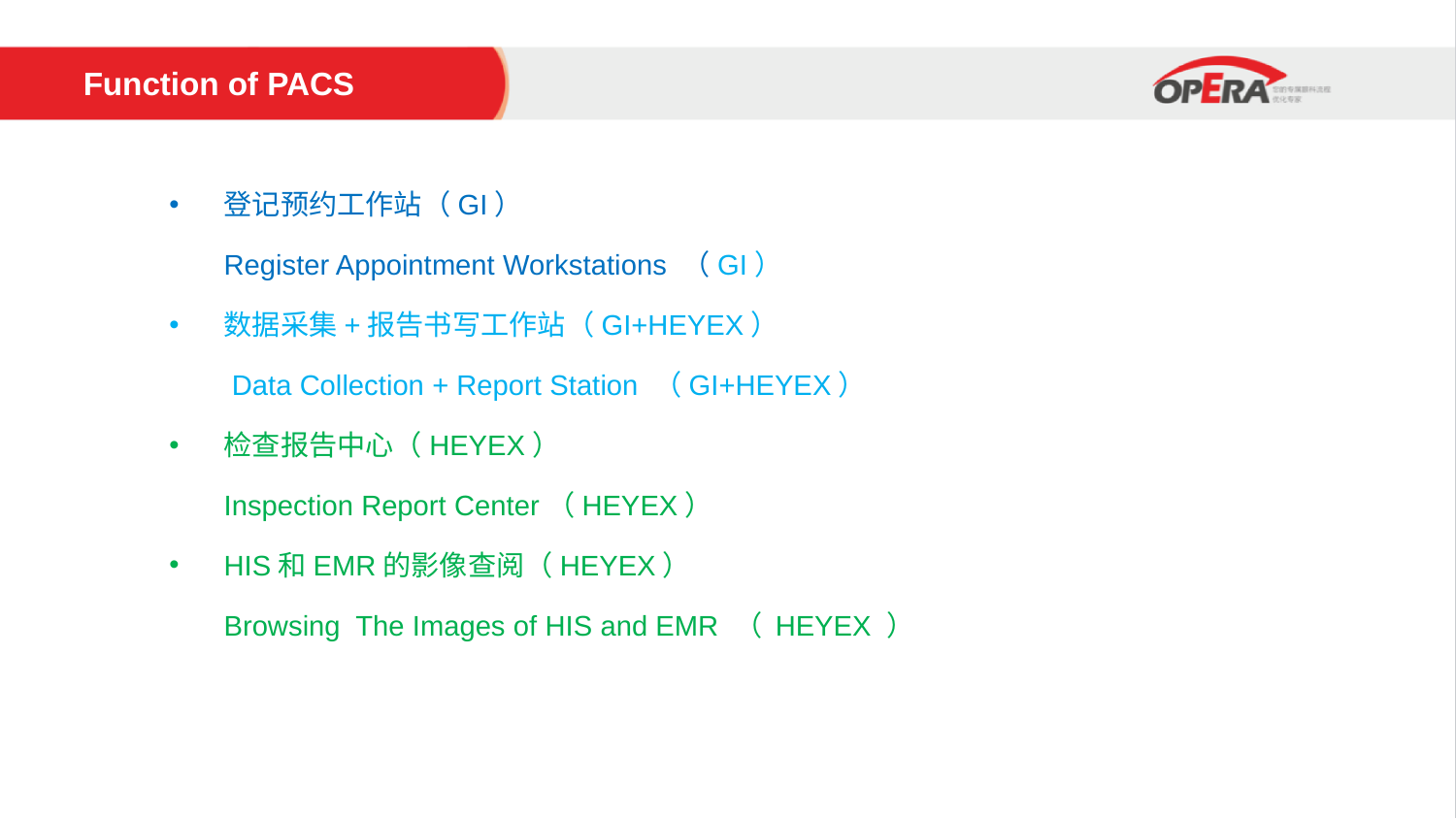

# Function of PACS
登记预约工作站（GI）
	Register Appointment Workstations （GI）
数据采集+报告书写工作站（GI+HEYEX）
	 Data Collection + Report Station （GI+HEYEX）
检查报告中心（HEYEX）
	Inspection Report Center（HEYEX）
HIS和EMR的影像查阅（HEYEX）
	Browsing  The Images of HIS and EMR （ HEYEX ）